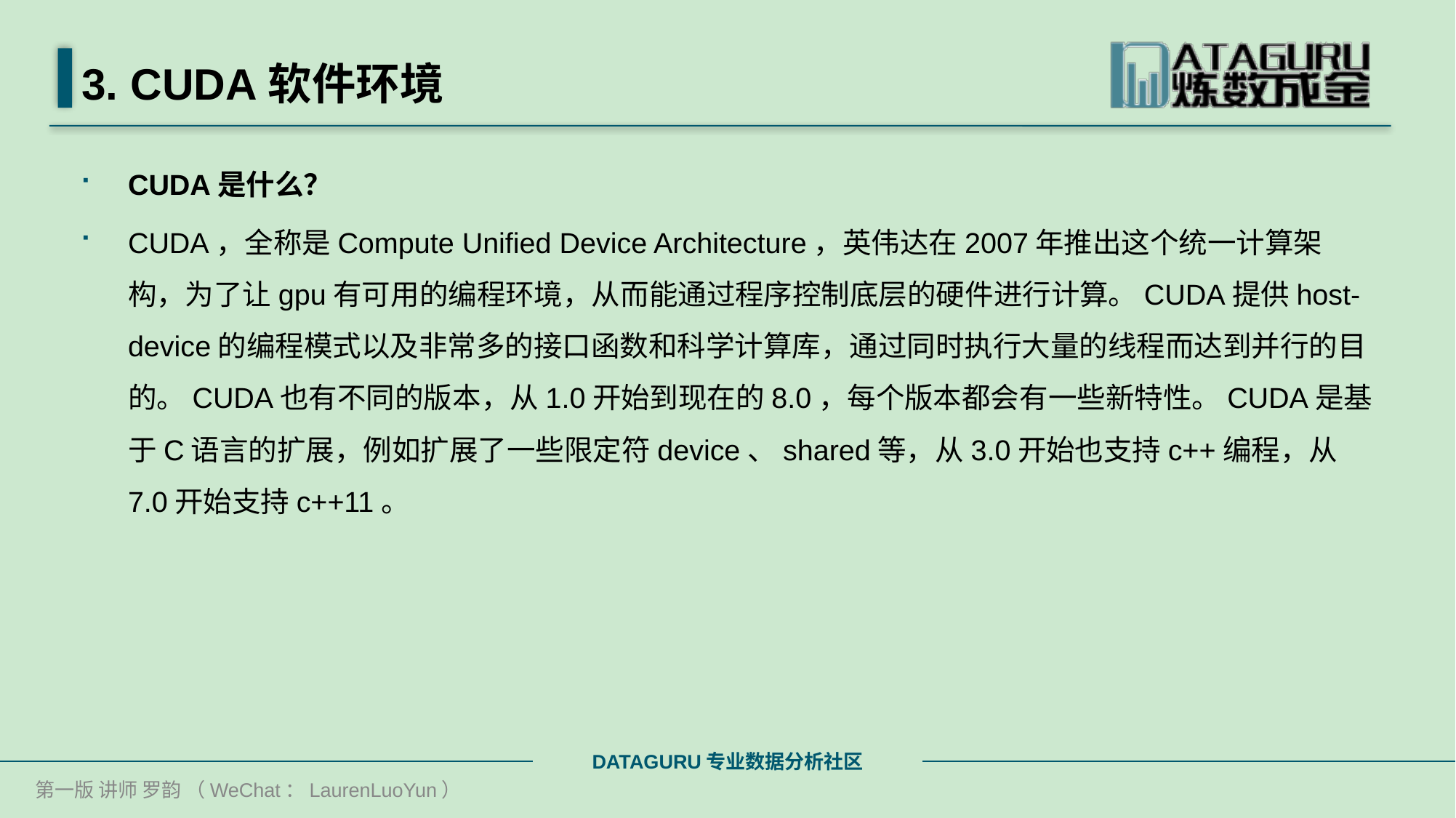

# 3. CUDA软件环境
CUDA是什么？
CUDA，全称是Compute Unified Device Architecture，英伟达在2007年推出这个统一计算架构，为了让gpu有可用的编程环境，从而能通过程序控制底层的硬件进行计算。CUDA提供host-device的编程模式以及非常多的接口函数和科学计算库，通过同时执行大量的线程而达到并行的目的。CUDA也有不同的版本，从1.0开始到现在的8.0，每个版本都会有一些新特性。CUDA是基于C语言的扩展，例如扩展了一些限定符device、shared等，从3.0开始也支持c++编程，从7.0开始支持c++11。